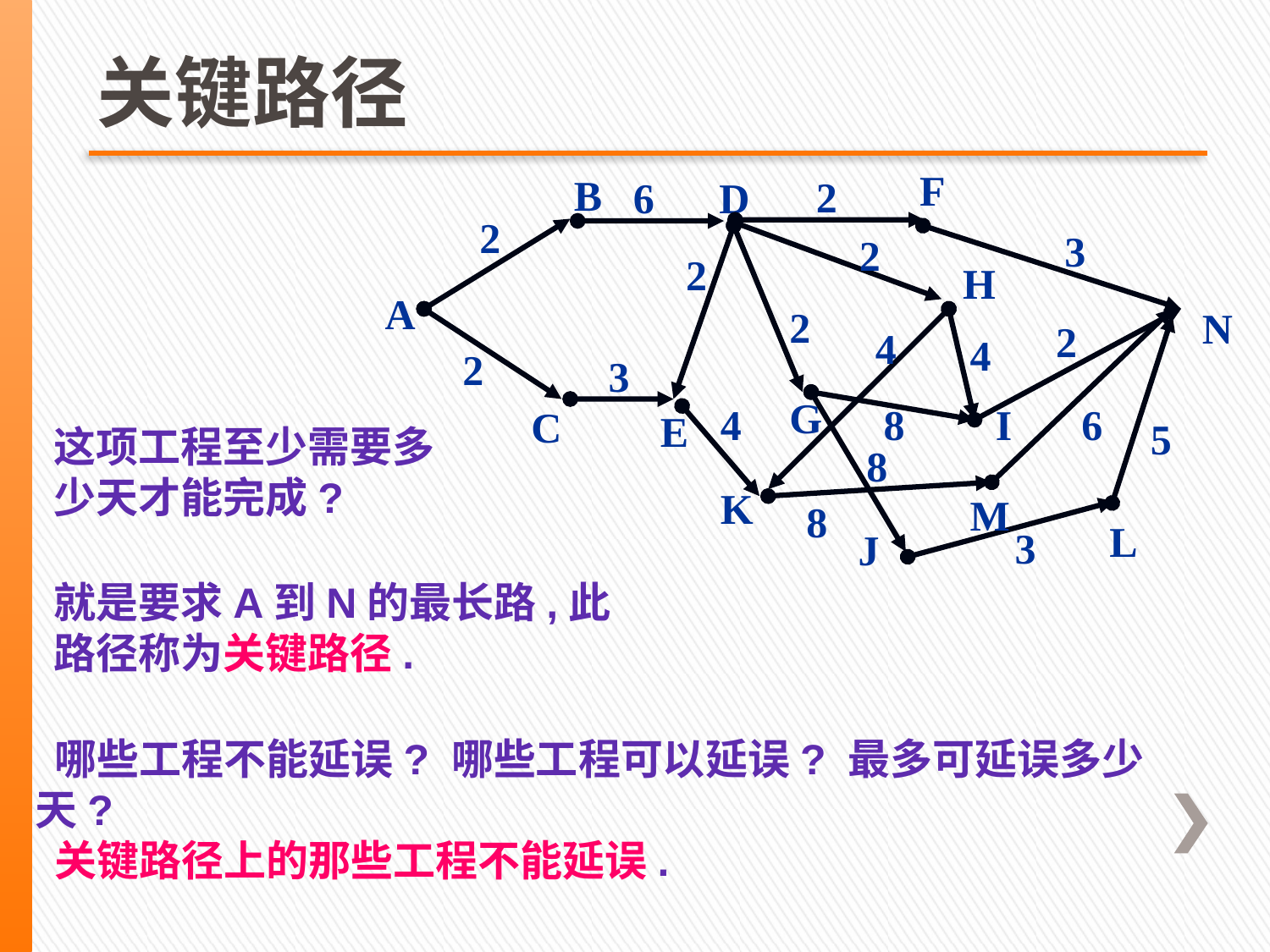

# 关键路径
F
2

B
6
D

2

3

N

2
H

2

2
G
A

2
C

4

4

2

6

5
3

E
4

K

8
I

8
J

M
8

L
3
这项工程至少需要多少天才能完成?
就是要求A到N的最长路,此路径称为关键路径.
 哪些工程不能延误? 哪些工程可以延误? 最多可延误多少天?
 关键路径上的那些工程不能延误.